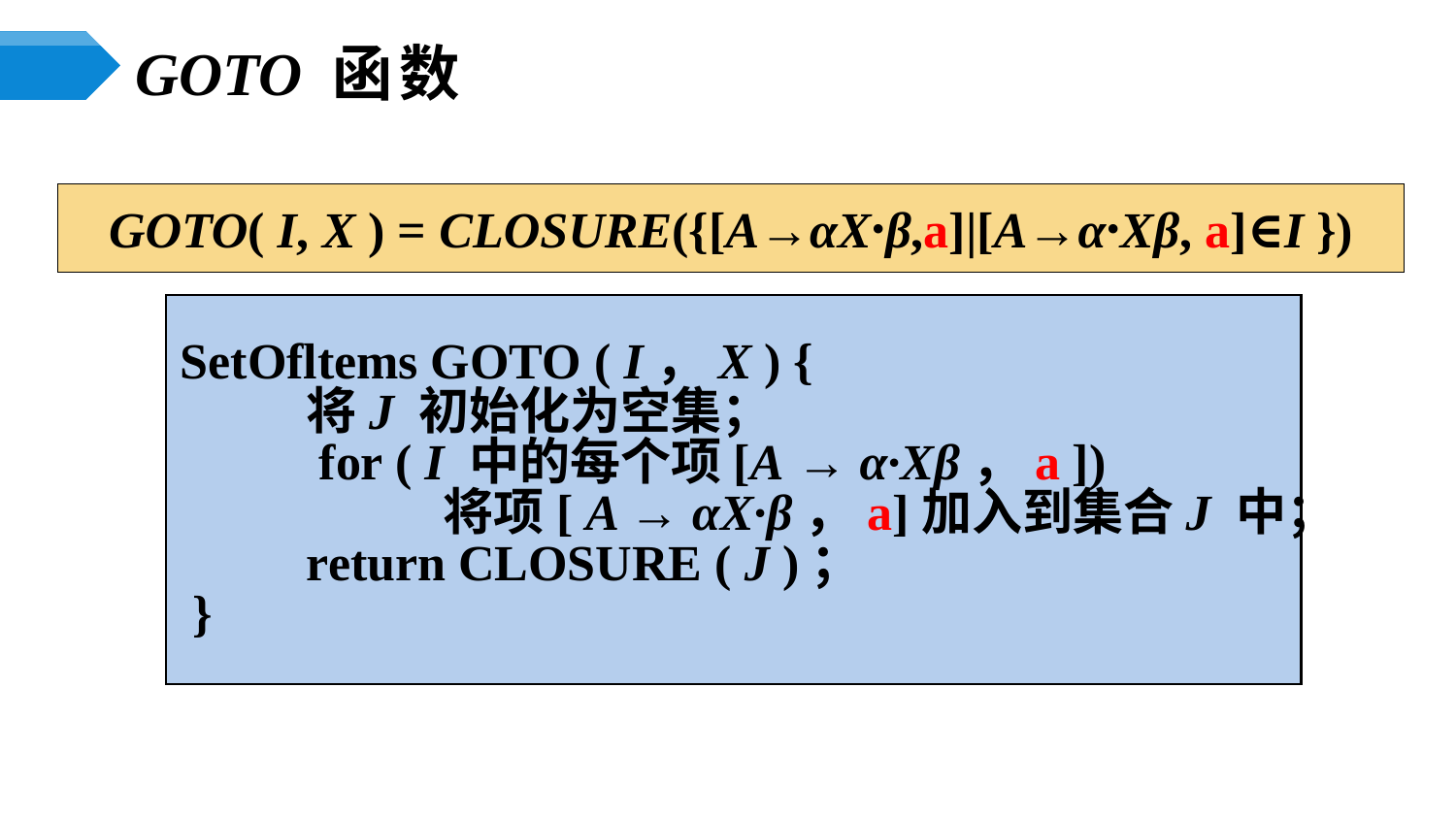

# GOTO 函数
GOTO( I, X ) = CLOSURE({[A→αX·β,a]|[A→α·Xβ, a]∈I })
SetOfltems GOTO ( I，X ) {
          将J 初始化为空集；
           for ( I 中的每个项[A → α∙Xβ，a ])
                      将项[ A → αX∙β，a]加入到集合J 中；
          return CLOSURE ( J )；
 }